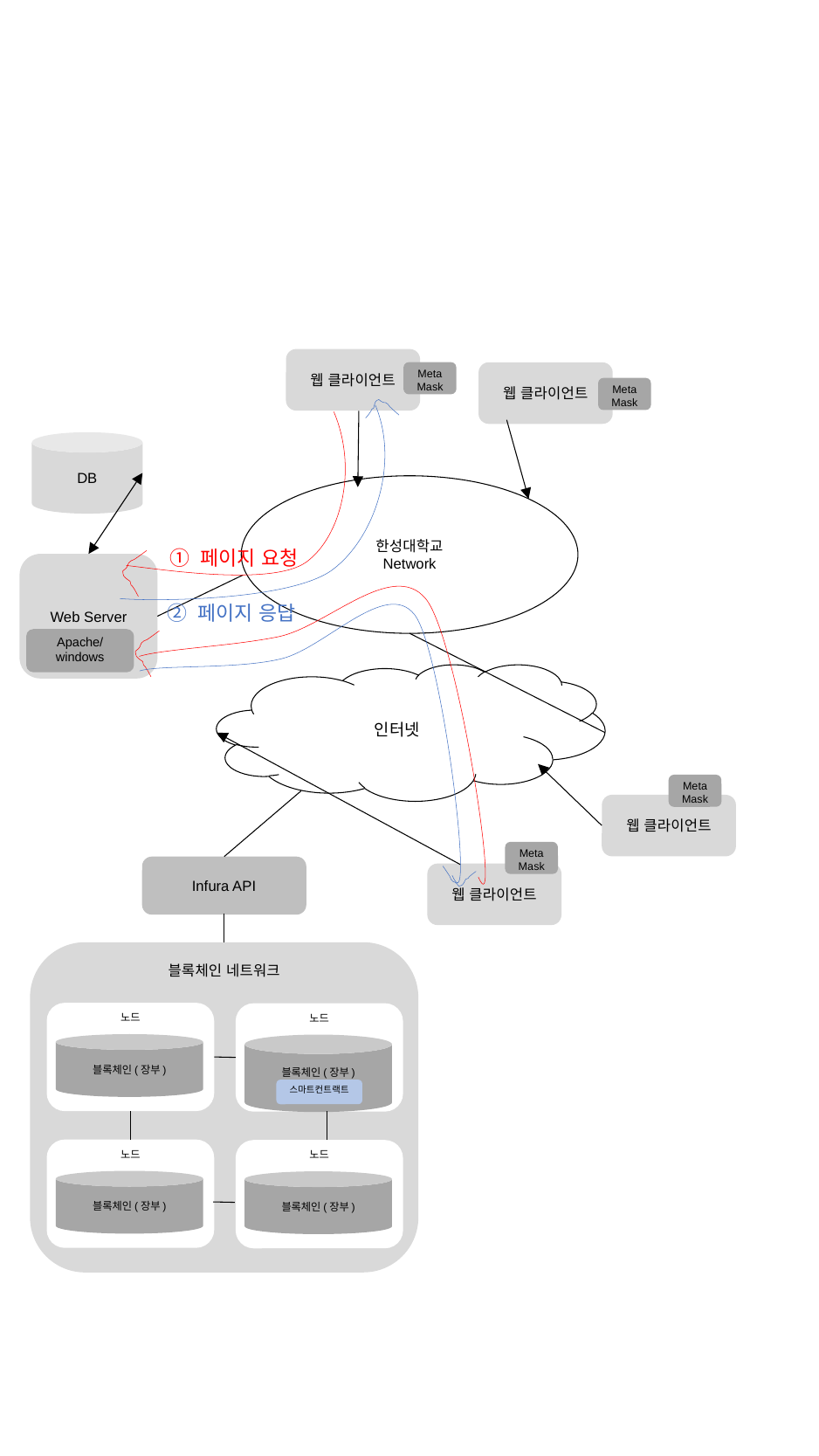

웹 클라이언트
Meta
Mask
웹 클라이언트
Meta
Mask

DB
한성대학교
Network

① 페이지 요청

Web Server

② 페이지 응답

Apache/
windows

인터넷
Meta
Mask
웹 클라이언트
Meta
Mask
Infura API

웹 클라이언트
블록체인 네트워크
노드
노드
블록체인(장부)
블록체인(장부)

스마트컨트랙트
노드
노드
블록체인(장부)
블록체인(장부)